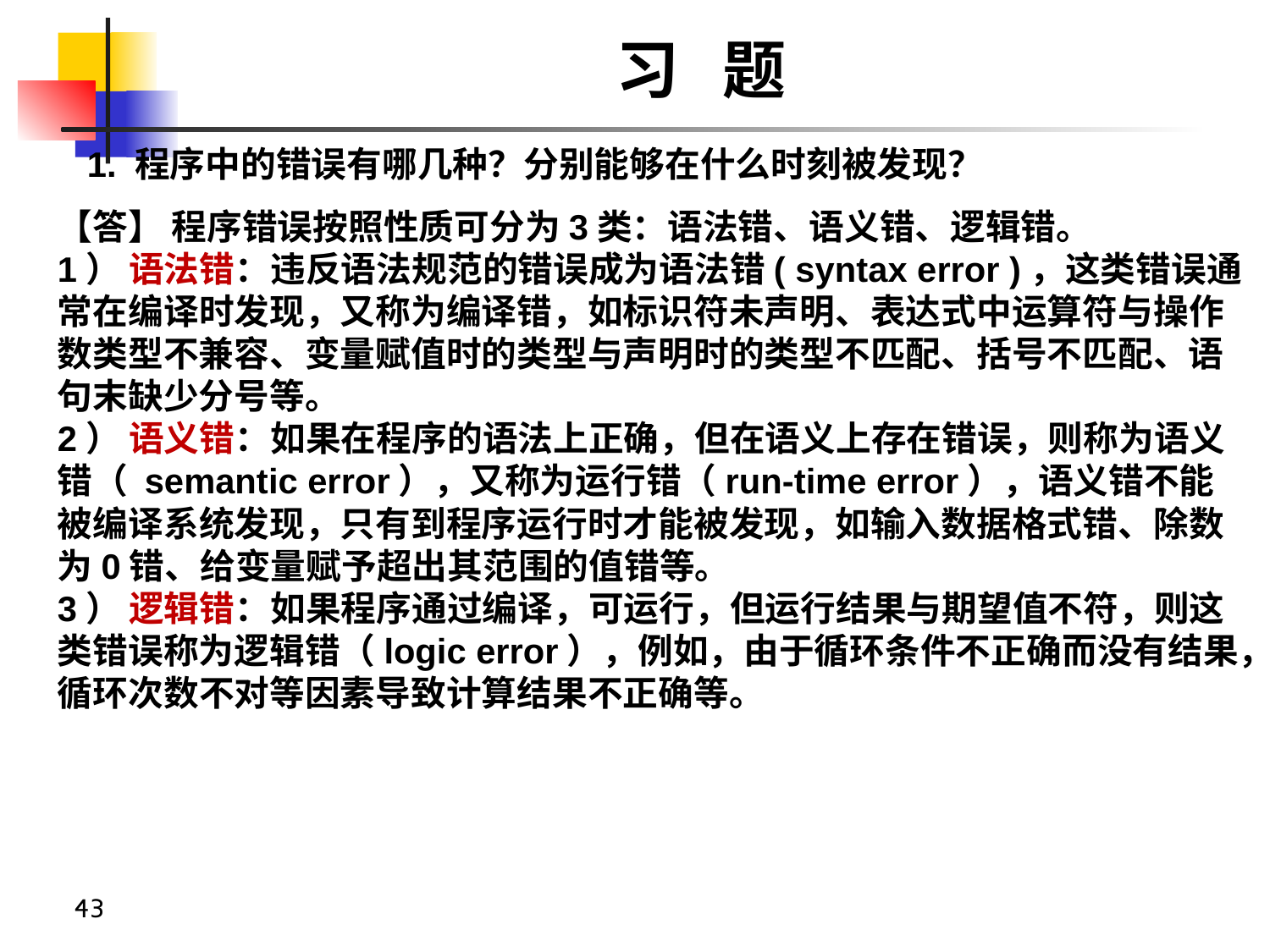

# 习   题
1. 程序中的错误有哪几种？分别能够在什么时刻被发现？
【答】 程序错误按照性质可分为3类：语法错、语义错、逻辑错。
1） 语法错：违反语法规范的错误成为语法错( syntax error )，这类错误通常在编译时发现，又称为编译错，如标识符未声明、表达式中运算符与操作数类型不兼容、变量赋值时的类型与声明时的类型不匹配、括号不匹配、语句末缺少分号等。
2） 语义错：如果在程序的语法上正确，但在语义上存在错误，则称为语义错（ semantic error），又称为运行错（run-time error），语义错不能被编译系统发现，只有到程序运行时才能被发现，如输入数据格式错、除数为0错、给变量赋予超出其范围的值错等。
3） 逻辑错：如果程序通过编译，可运行，但运行结果与期望值不符，则这类错误称为逻辑错（logic error），例如，由于循环条件不正确而没有结果，循环次数不对等因素导致计算结果不正确等。
43